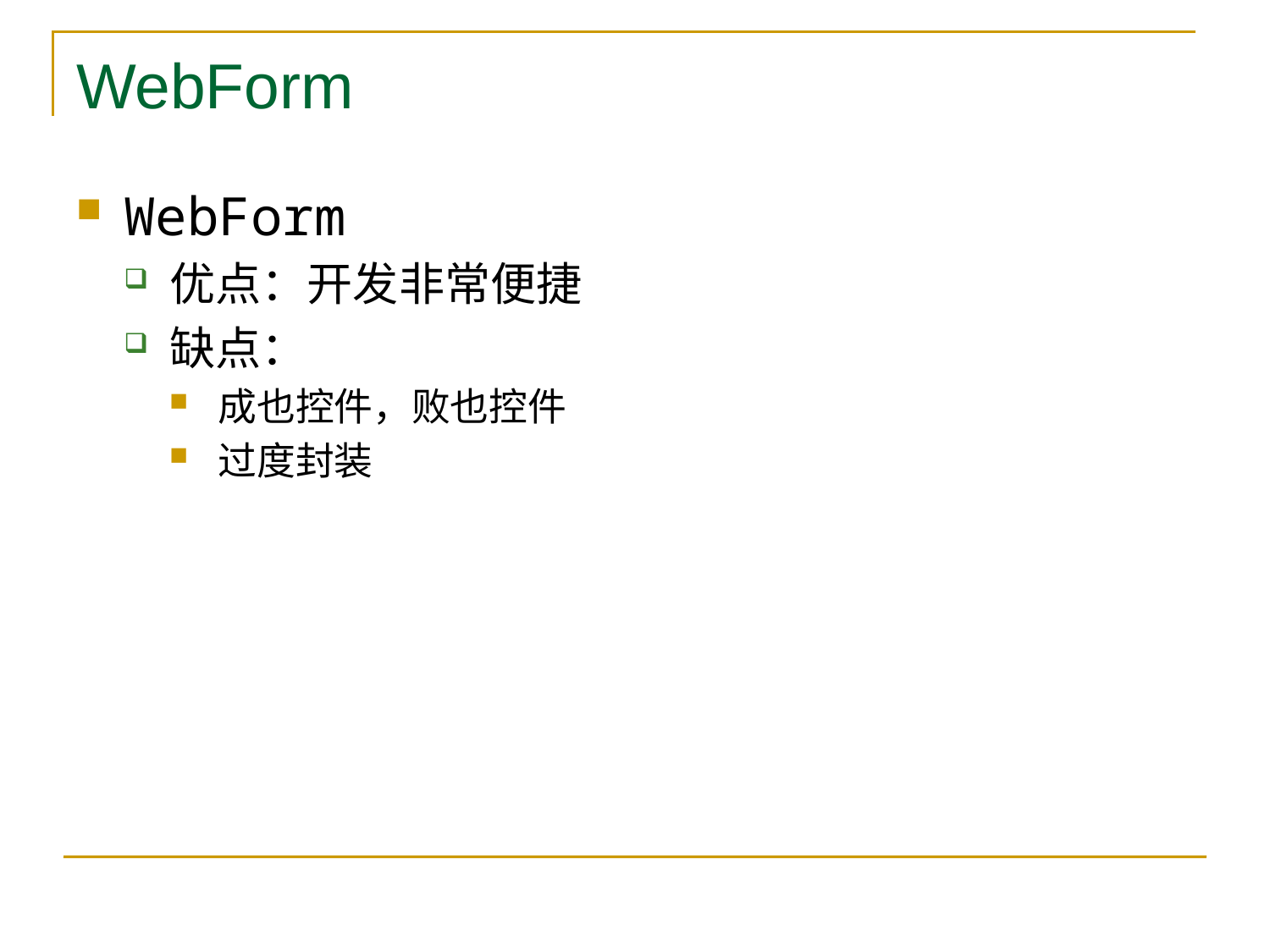

# WebForm
WebForm
优点：开发非常便捷
缺点：
成也控件，败也控件
过度封装